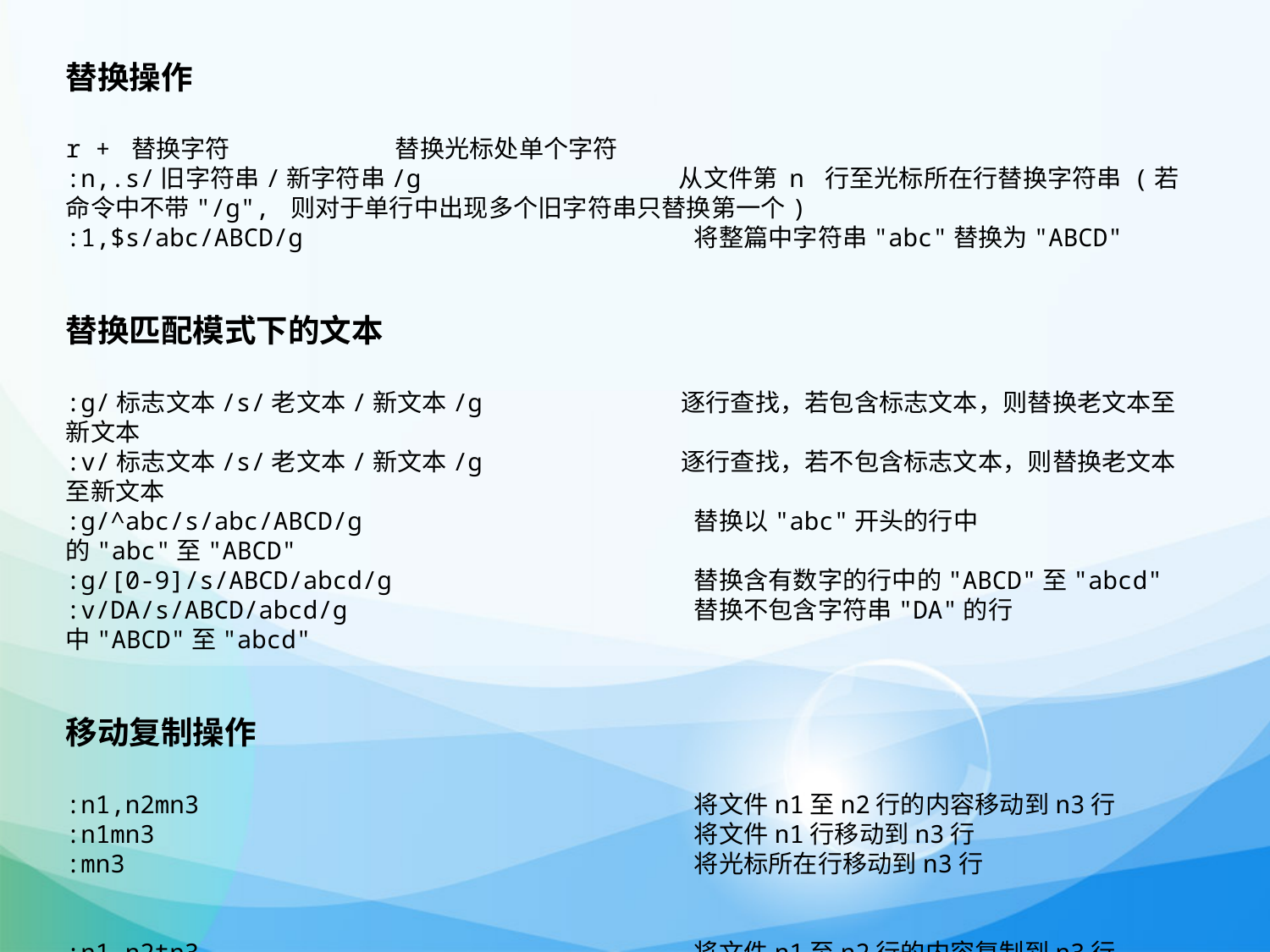

替换操作

r + 替换字符                              替换光标处单个字符
:n,.s/旧字符串/新字符串/g                 从文件第 n 行至光标所在行替换字符串 (若命令中不带"/g", 则对于单行中出现多个旧字符串只替换第一个)
:1,$s/abc/ABCD/g                          将整篇中字符串"abc"替换为"ABCD"

替换匹配模式下的文本

:g/标志文本/s/老文本/新文本/g             逐行查找，若包含标志文本，则替换老文本至新文本
:v/标志文本/s/老文本/新文本/g             逐行查找，若不包含标志文本，则替换老文本至新文本
:g/^abc/s/abc/ABCD/g                      替换以"abc"开头的行中的"abc"至"ABCD"
:g/[0-9]/s/ABCD/abcd/g                    替换含有数字的行中的"ABCD"至"abcd"
:v/DA/s/ABCD/abcd/g                       替换不包含字符串"DA"的行中"ABCD"至"abcd"

移动复制操作

:n1,n2mn3                                 将文件n1至n2行的内容移动到n3行
:n1mn3                                    将文件n1行移动到n3行
:mn3                                      将光标所在行移动到n3行

:n1,n2tn3                                 将文件n1至n2行的内容复制到n3行
:n1tn3                                    将文件n1行复制到n3行
:tn3                                      将光标所在行复制到n3行